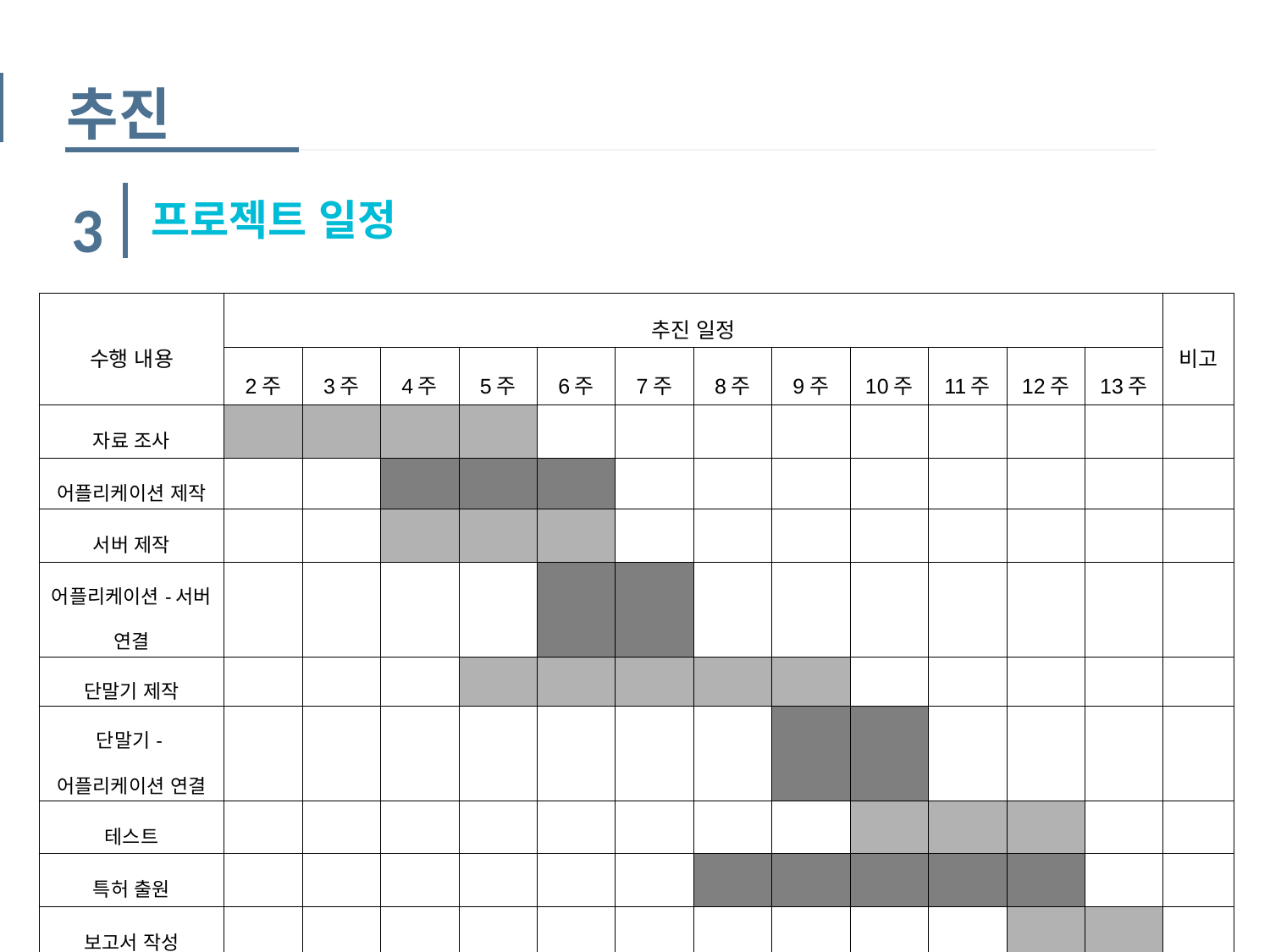

추진
3
프로젝트 일정
| 수행 내용 | 추진 일정 |  |  |  |  |  |  |  |  |  |  |  | 비고 |
| --- | --- | --- | --- | --- | --- | --- | --- | --- | --- | --- | --- | --- | --- |
|  | 2주 | 3주 | 4주 | 5주 | 6주 | 7주 | 8주 | 9주 | 10주 | 11주 | 12주 | 13주 |  |
| 자료 조사 |  |  |  |  |  |  |  |  |  |  |  |  |  |
| 어플리케이션 제작 |  |  |  |  |  |  |  |  |  |  |  |  |  |
| 서버 제작 |  |  |  |  |  |  |  |  |  |  |  |  |  |
| 어플리케이션-서버 연결 |  |  |  |  |  |  |  |  |  |  |  |  |  |
| 단말기 제작 |  |  |  |  |  |  |  |  |  |  |  |  |  |
| 단말기-어플리케이션 연결 |  |  |  |  |  |  |  |  |  |  |  |  |  |
| 테스트 |  |  |  |  |  |  |  |  |  |  |  |  |  |
| 특허 출원 |  |  |  |  |  |  |  |  |  |  |  |  |  |
| 보고서 작성 |  |  |  |  |  |  |  |  |  |  |  |  |  |